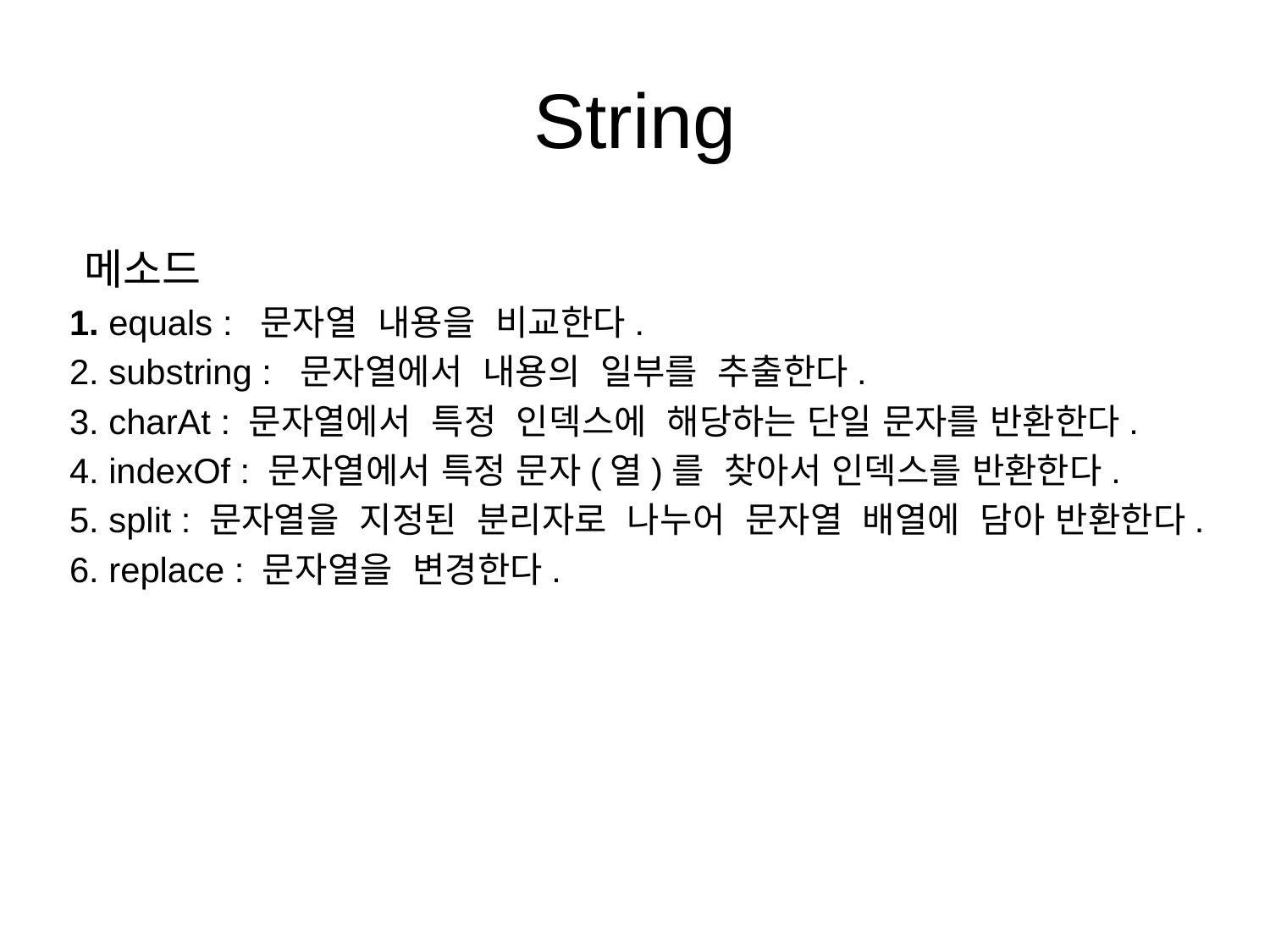

# String
  메소드
  1. equals :  문자열  내용을  비교한다.
  2. substring :  문자열에서  내용의  일부를  추출한다.
  3. charAt : 문자열에서  특정  인덱스에  해당하는 단일 문자를 반환한다.
  4. indexOf : 문자열에서 특정 문자(열)를  찾아서 인덱스를 반환한다.
  5. split : 문자열을  지정된  분리자로  나누어  문자열  배열에  담아 반환한다.
  6. replace : 문자열을  변경한다.